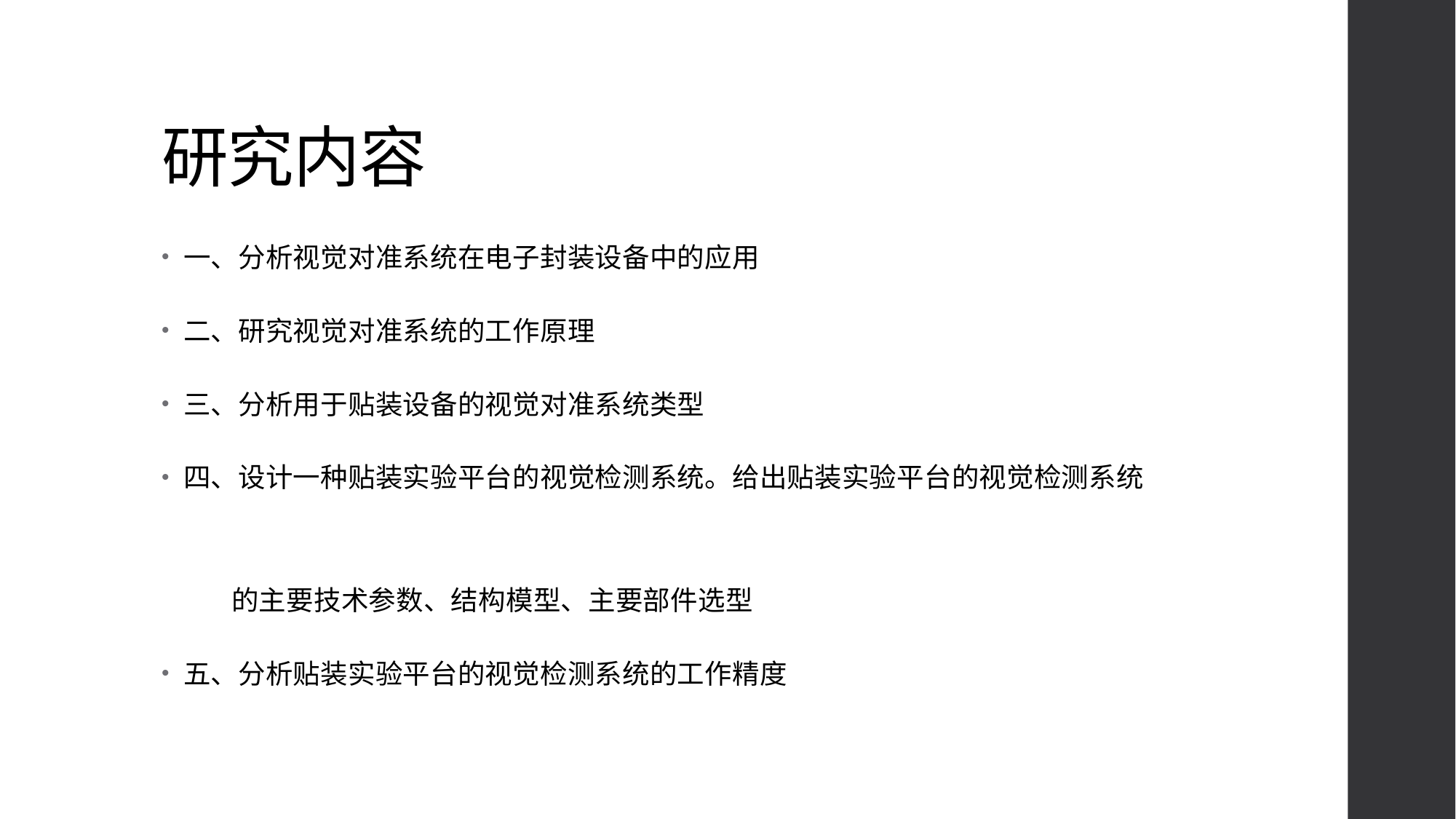

# 研究内容
一、分析视觉对准系统在电子封装设备中的应用
二、研究视觉对准系统的工作原理
三、分析用于贴装设备的视觉对准系统类型
四、设计一种贴装实验平台的视觉检测系统。给出贴装实验平台的视觉检测系统
          的主要技术参数、结构模型、主要部件选型
五、分析贴装实验平台的视觉检测系统的工作精度